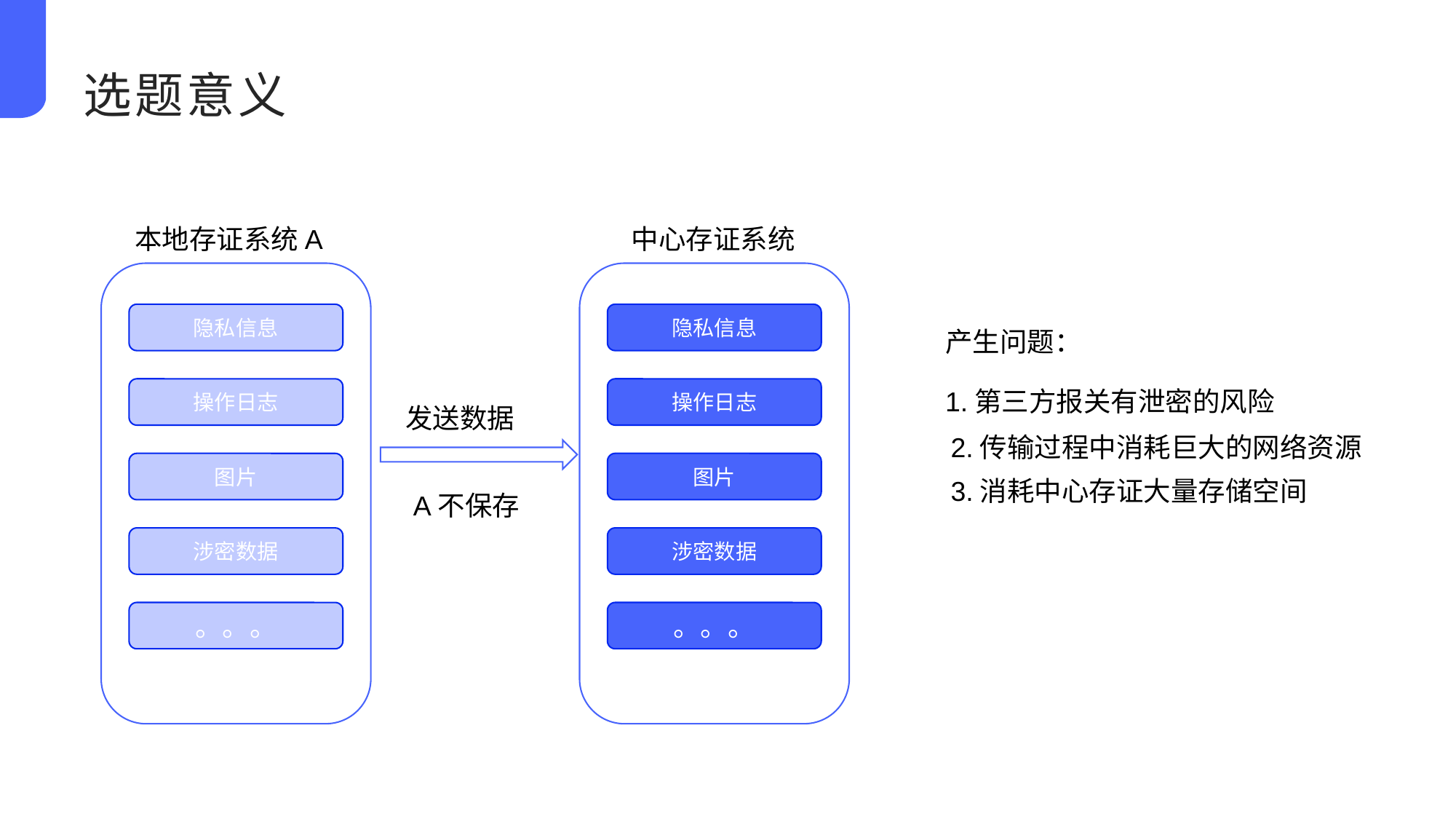

选题意义
本地存证系统A
中心存证系统

隐私信息
隐私信息
产生问题：

操作日志
操作日志
1.第三方报关有泄密的风险

发送数据
2.传输过程中消耗巨大的网络资源

图片
图片
3.消耗中心存证大量存储空间
A不保存
涉密数据
涉密数据
。。。
。。。